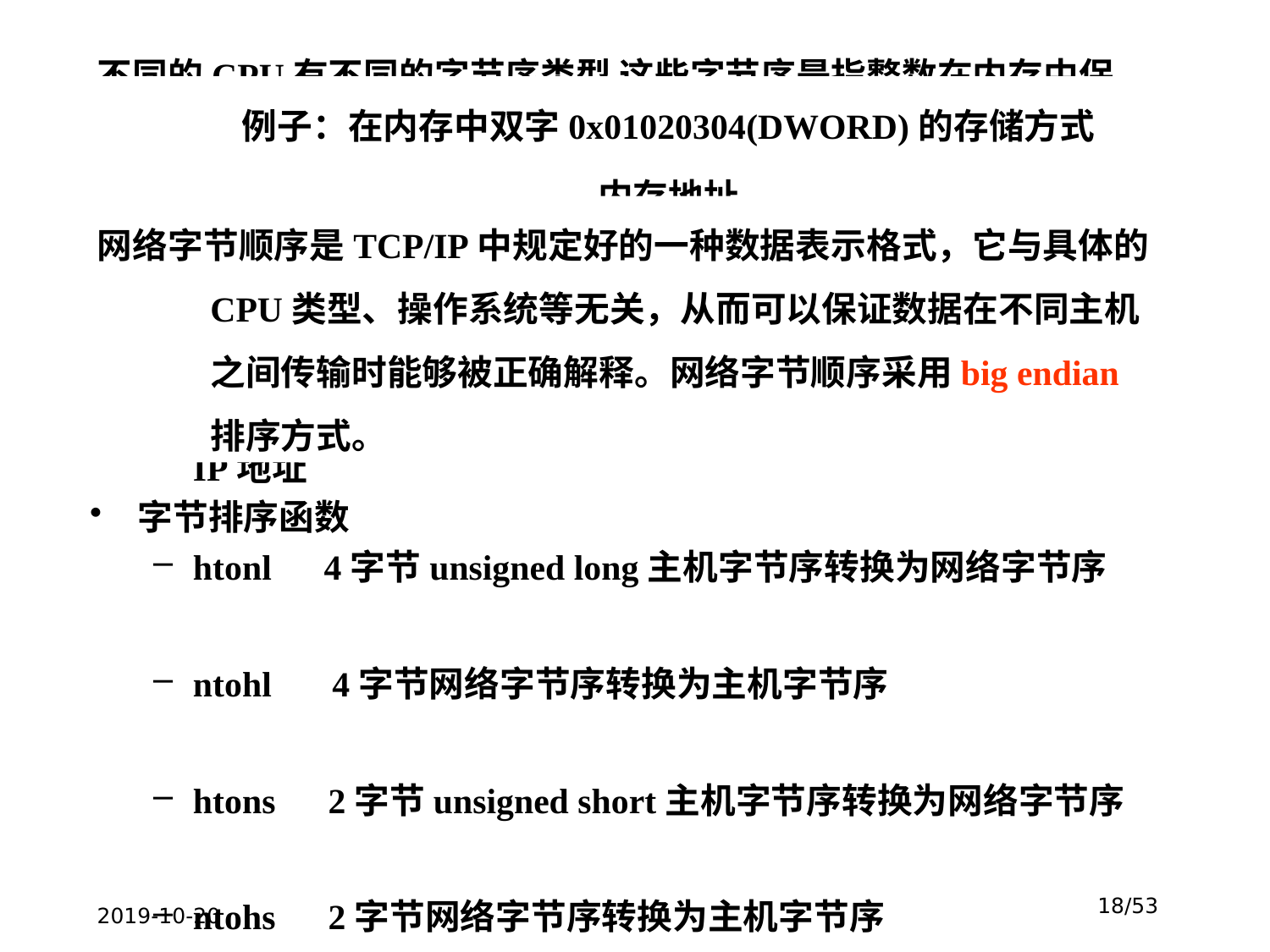

不同的CPU有不同的字节序类型 这些字节序是指整数在内存中保存的顺序 这个叫做主机序
最常见的有两种
1． Little endian：将低序字节存储在起始地址
2． Big endian：将高序字节存储在起始地址
转换函数
例子：在内存中双字0x01020304(DWORD)的存储方式
内存地址
           4000  4001 4002 4003
LE    04    03    02    01
BE     01    02   03    04
网络字节顺序是TCP/IP中规定好的一种数据表示格式，它与具体的CPU类型、操作系统等无关，从而可以保证数据在不同主机之间传输时能够被正确解释。网络字节顺序采用big endian排序方式。
IP地址转换函数
inet_addr()　点分十进制数表示的IP地址转换为网络字节序的IP地址
inet_ntoa()　网络字节序的IP地址转换为点分十进制数表示的IP地址
字节排序函数
htonl　4字节unsigned long主机字节序转换为网络字节序

ntohl　 4字节网络字节序转换为主机字节序

htons　2字节unsigned short主机字节序转换为网络字节序

ntohs　2字节网络字节序转换为主机字节序
18/53
2019-10-20